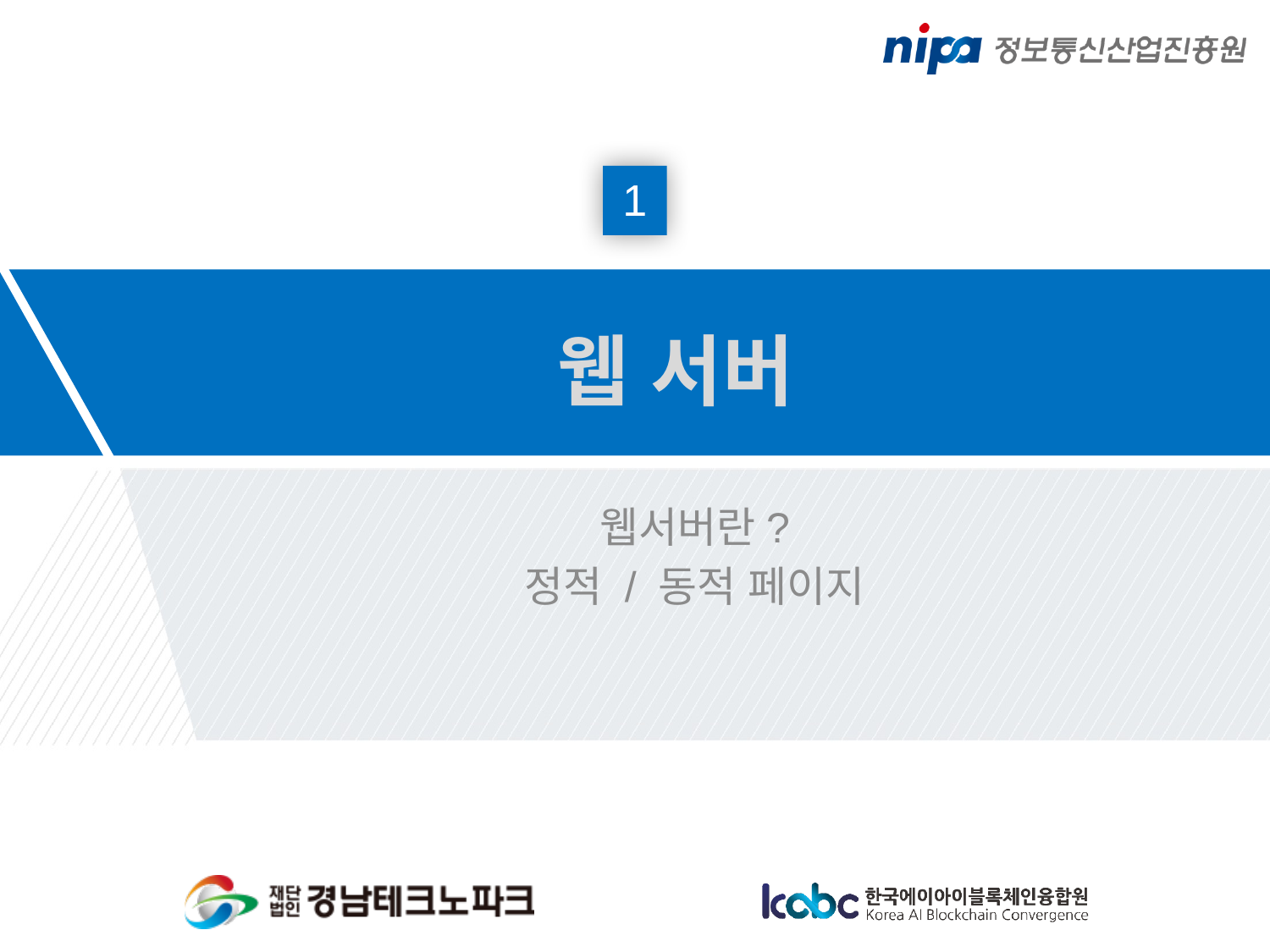

1
# 웹 서버
웹서버란?
정적 / 동적 페이지